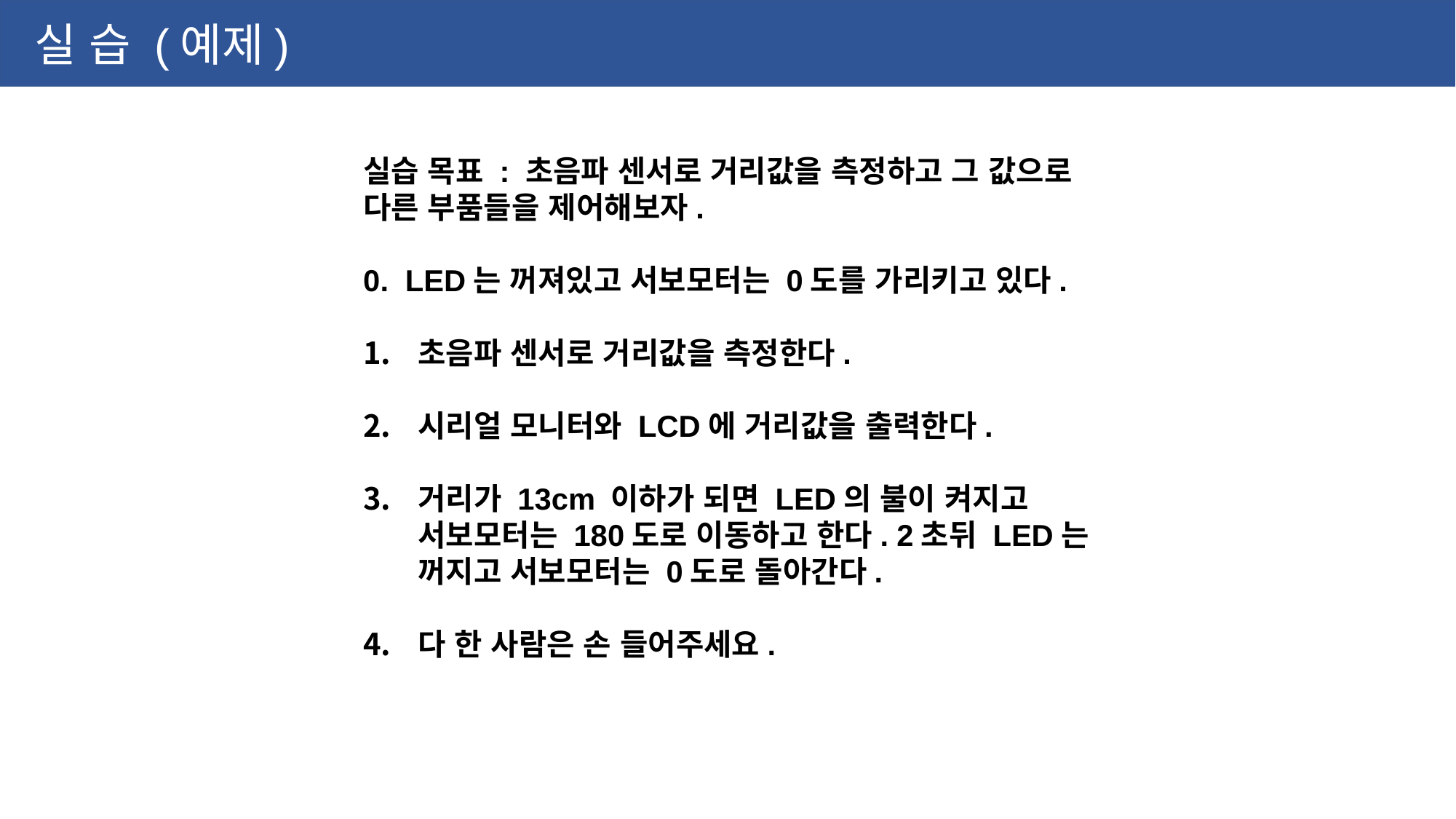

실 습 (예제)
실습 목표 : 초음파 센서로 거리값을 측정하고 그 값으로 다른 부품들을 제어해보자.

0.  LED는 꺼져있고 서보모터는 0도를 가리키고 있다.

초음파 센서로 거리값을 측정한다.

시리얼 모니터와 LCD에 거리값을 출력한다.

거리가 13cm 이하가 되면 LED의 불이 켜지고 서보모터는 180도로 이동하고 한다. 2초뒤 LED는 꺼지고 서보모터는 0도로 돌아간다.

다 한 사람은 손 들어주세요.